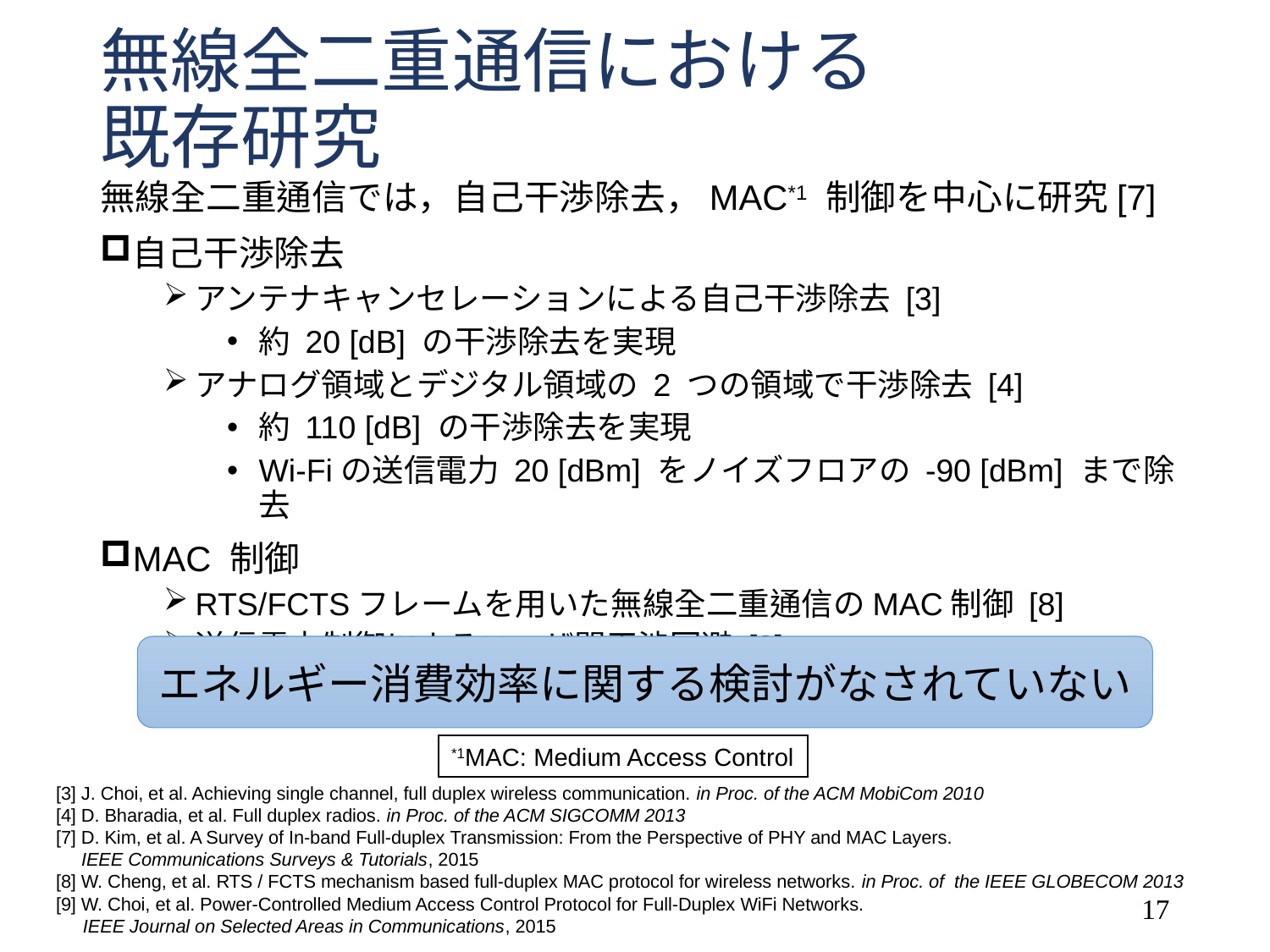

# 無線全二重通信における 既存研究
無線全二重通信では，自己干渉除去，MAC*1 制御を中心に研究[7]
自己干渉除去
アンテナキャンセレーションによる自己干渉除去 [3]
約 20 [dB] の干渉除去を実現
アナログ領域とデジタル領域の 2 つの領域で干渉除去 [4]
約 110 [dB] の干渉除去を実現
Wi-Fiの送信電力 20 [dBm] をノイズフロアの -90 [dBm] まで除去
MAC 制御
RTS/FCTSフレームを用いた無線全二重通信のMAC制御 [8]
送信電力制御によるユーザ間干渉回避 [9]
エネルギー消費効率に関する検討がなされていない
*1MAC: Medium Access Control
[3] J. Choi, et al. Achieving single channel, full duplex wireless communication. in Proc. of the ACM MobiCom 2010
[4] D. Bharadia, et al. Full duplex radios. in Proc. of the ACM SIGCOMM 2013
[7] D. Kim, et al. A Survey of In-band Full-duplex Transmission: From the Perspective of PHY and MAC Layers.
     IEEE Communications Surveys & Tutorials, 2015
[8] W. Cheng, et al. RTS / FCTS mechanism based full-duplex MAC protocol for wireless networks. in Proc. of  the IEEE GLOBECOM 2013
[9] W. Choi, et al. Power-Controlled Medium Access Control Protocol for Full-Duplex WiFi Networks.
　 IEEE Journal on Selected Areas in Communications, 2015

17